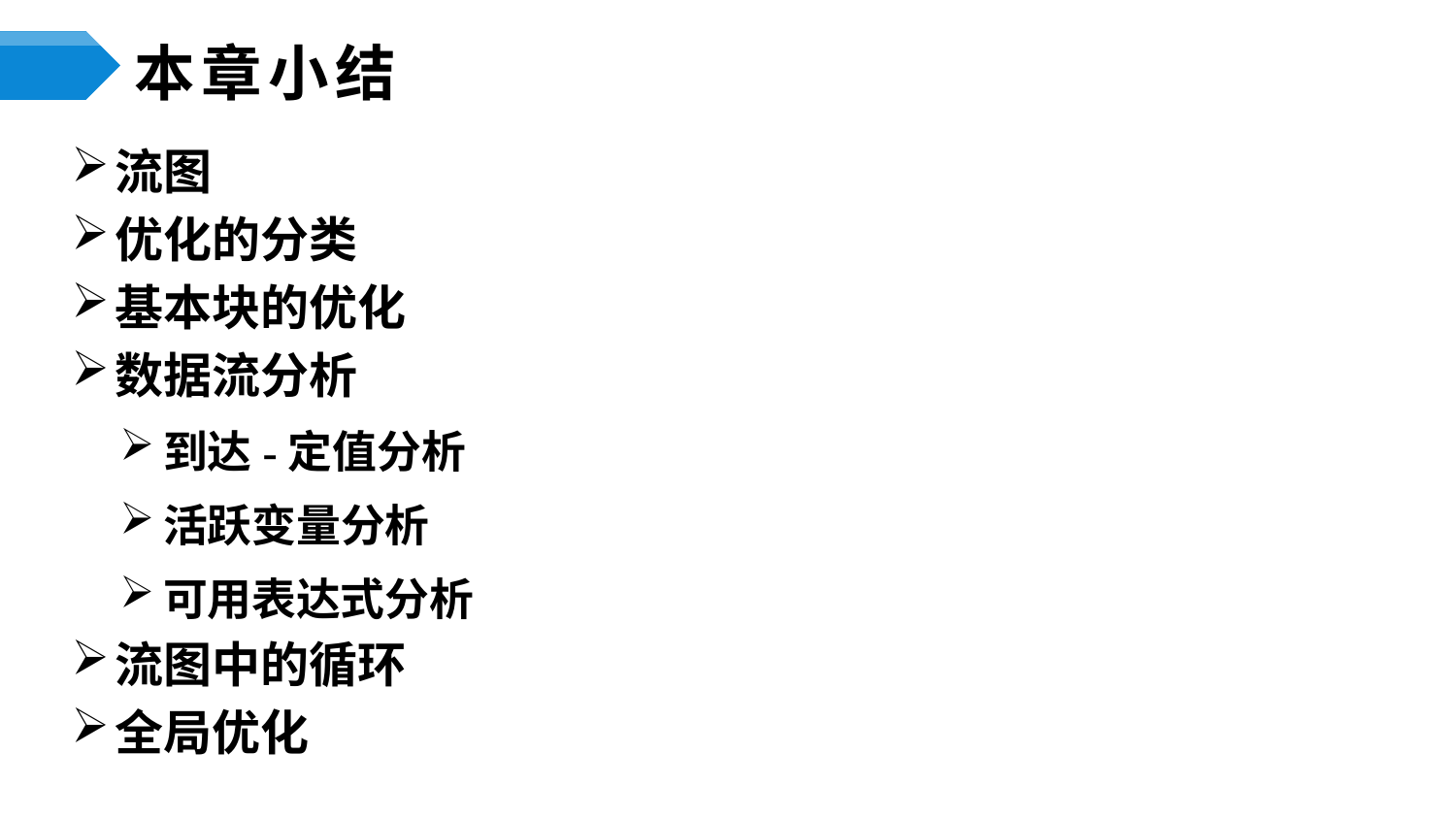

# 本章小结
流图
优化的分类
基本块的优化
数据流分析
到达-定值分析
活跃变量分析
可用表达式分析
流图中的循环
全局优化